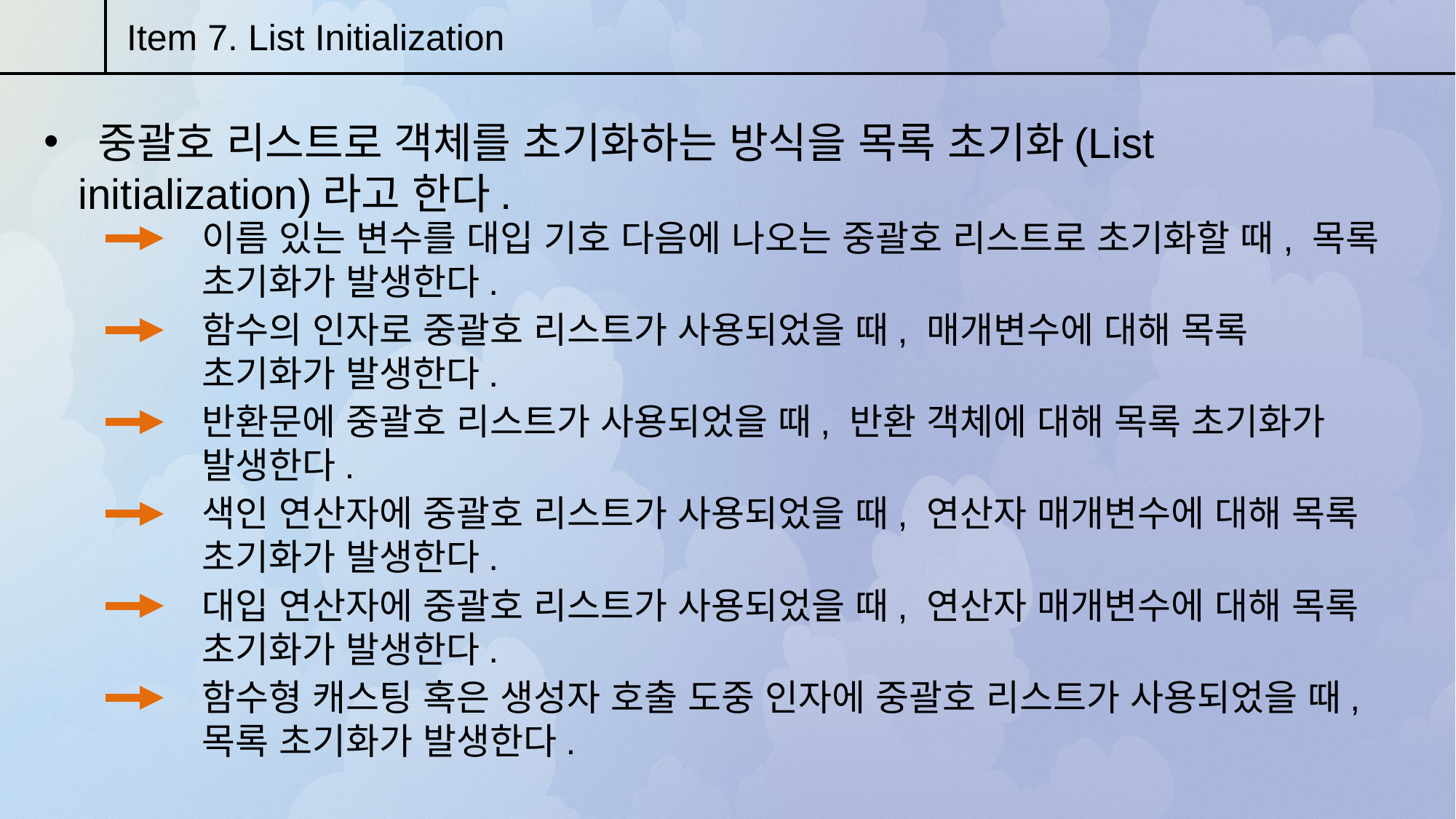

Item 7. List Initialization
 중괄호 리스트로 객체를 초기화하는 방식을 목록 초기화(List initialization)라고 한다.
이름 있는 변수를 대입 기호 다음에 나오는 중괄호 리스트로 초기화할 때, 목록 초기화가 발생한다.
함수의 인자로 중괄호 리스트가 사용되었을 때, 매개변수에 대해 목록 초기화가 발생한다.
반환문에 중괄호 리스트가 사용되었을 때, 반환 객체에 대해 목록 초기화가 발생한다.
색인 연산자에 중괄호 리스트가 사용되었을 때, 연산자 매개변수에 대해 목록 초기화가 발생한다.
대입 연산자에 중괄호 리스트가 사용되었을 때, 연산자 매개변수에 대해 목록 초기화가 발생한다.
함수형 캐스팅 혹은 생성자 호출 도중 인자에 중괄호 리스트가 사용되었을 때, 목록 초기화가 발생한다.